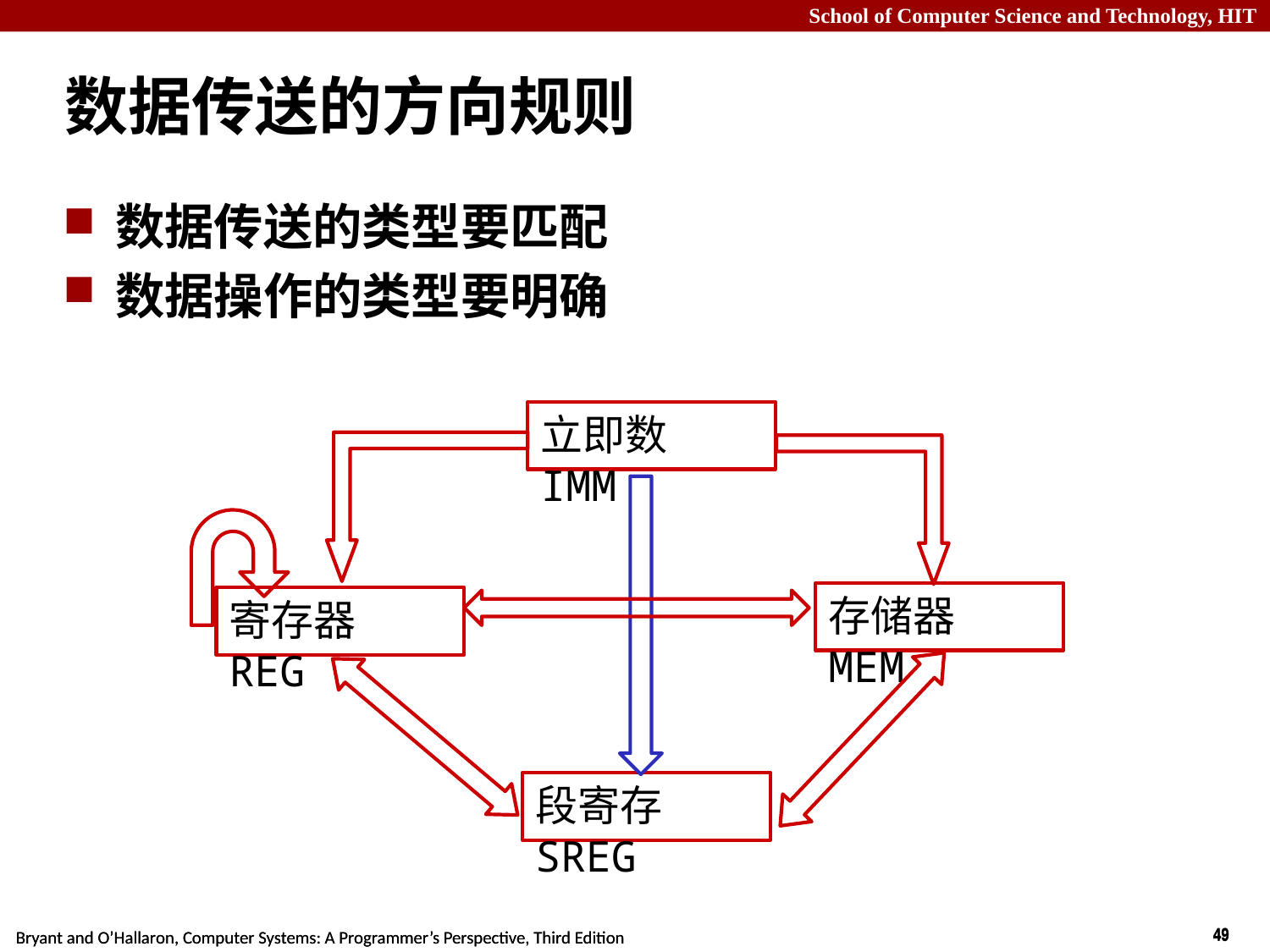

# 数据传送的方向规则
数据传送的类型要匹配
数据操作的类型要明确
立即数 IMM

存储器 MEM
寄存器 REG

段寄存SREG